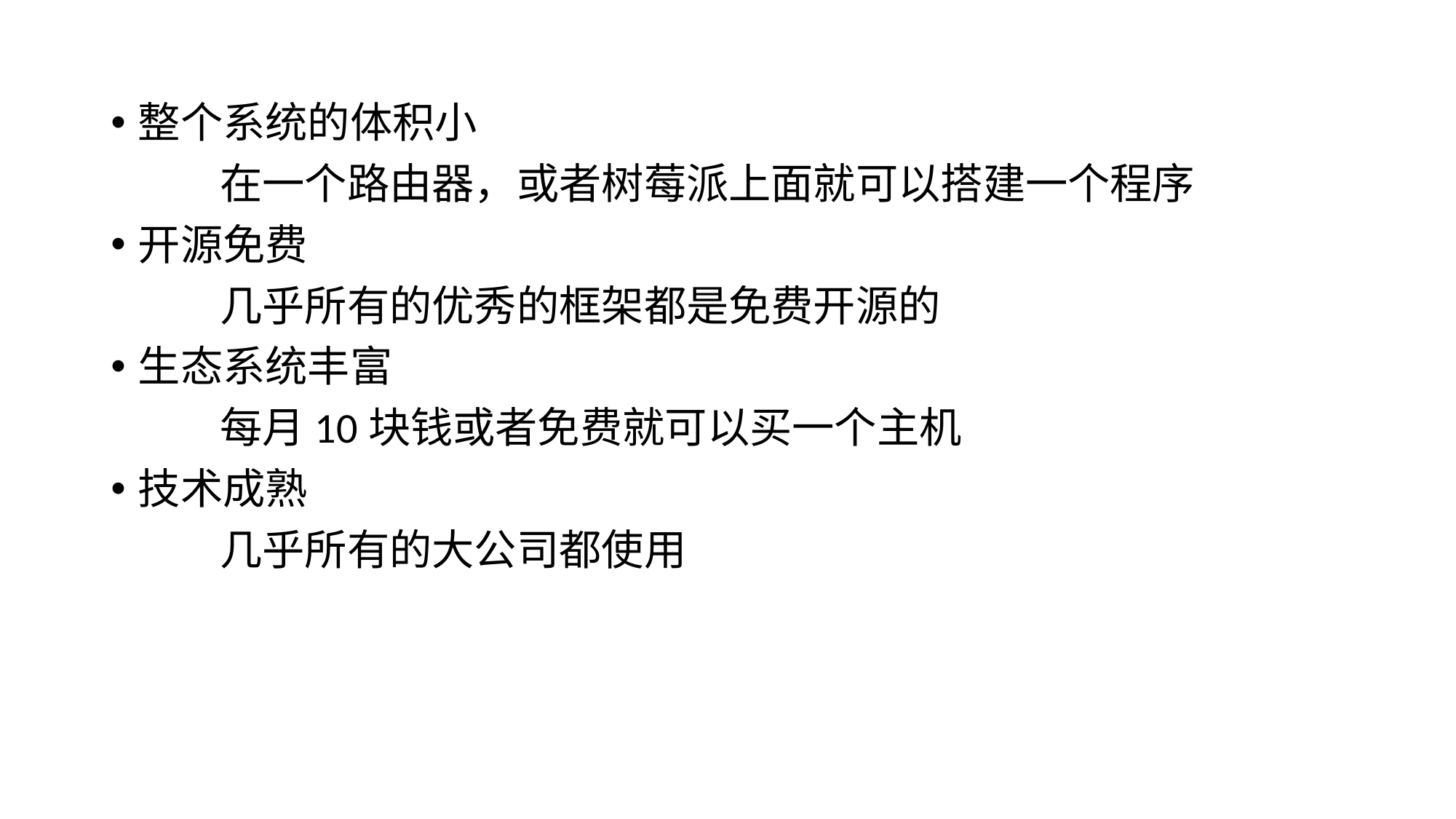

整个系统的体积小
	在一个路由器，或者树莓派上面就可以搭建一个程序
开源免费
	几乎所有的优秀的框架都是免费开源的
生态系统丰富
	每月10块钱或者免费就可以买一个主机
技术成熟
	几乎所有的大公司都使用